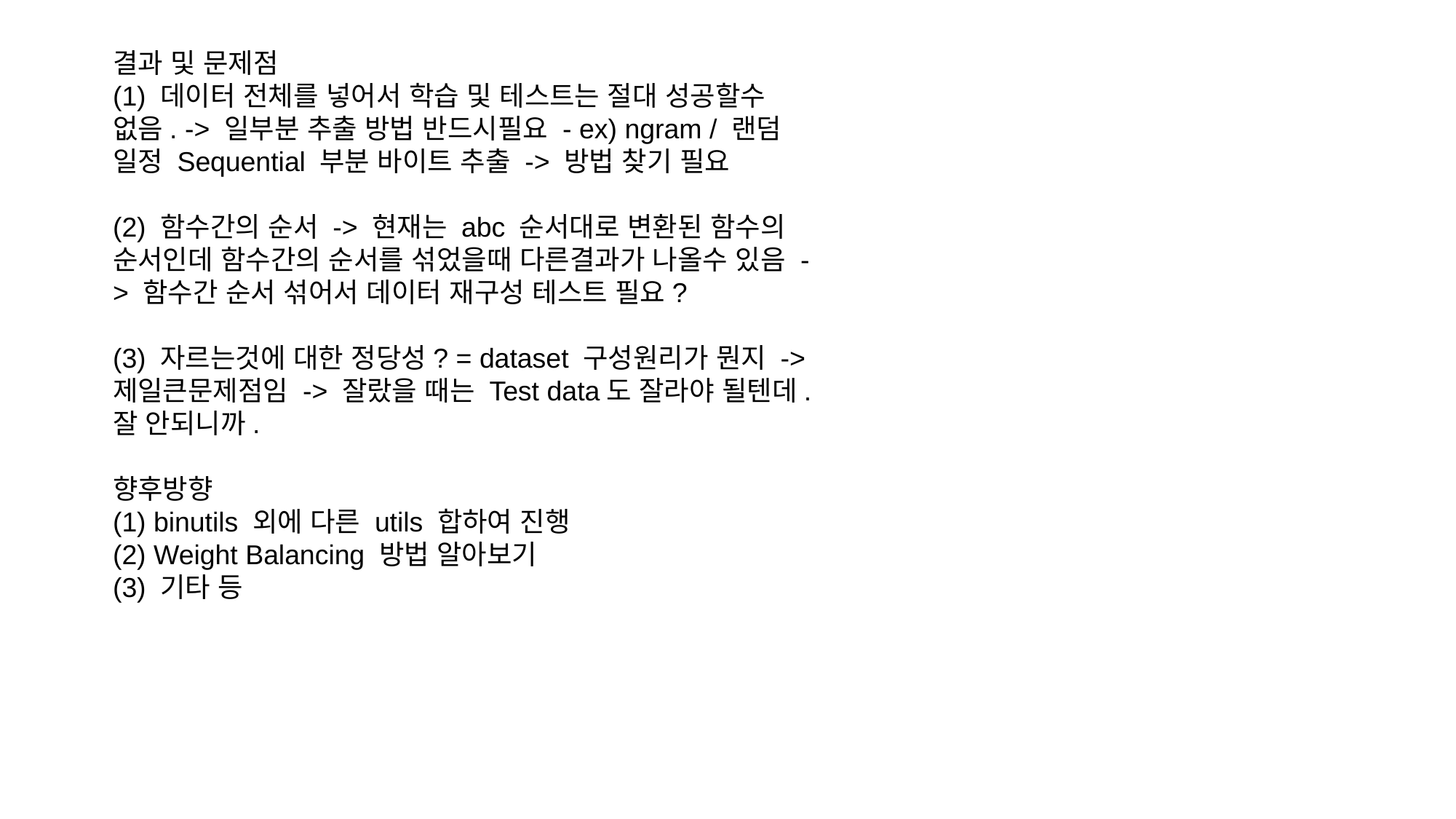

결과 및 문제점
(1) 데이터 전체를 넣어서 학습 및 테스트는 절대 성공할수 없음. -> 일부분 추출 방법 반드시필요 - ex) ngram / 랜덤 일정 Sequential 부분 바이트 추출 -> 방법 찾기 필요

(2) 함수간의 순서 -> 현재는 abc 순서대로 변환된 함수의 순서인데 함수간의 순서를 섞었을때 다른결과가 나올수 있음 -> 함수간 순서 섞어서 데이터 재구성 테스트 필요?

(3) 자르는것에 대한 정당성? = dataset 구성원리가 뭔지 -> 제일큰문제점임 -> 잘랐을 때는 Test data도 잘라야 될텐데. 잘 안되니까.

향후방향
(1) binutils 외에 다른 utils 합하여 진행
(2) Weight Balancing 방법 알아보기
(3) 기타 등